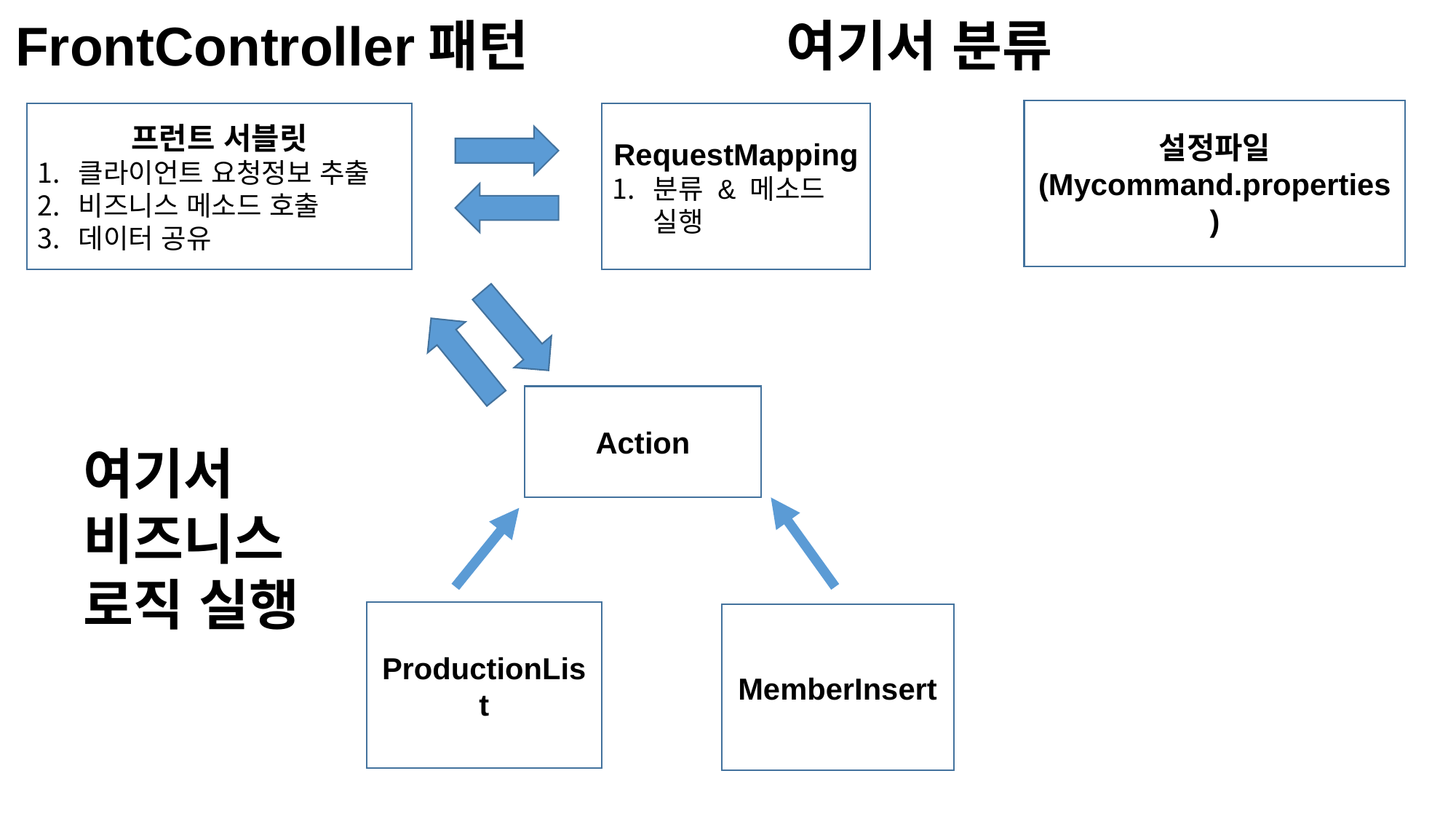

FrontController패턴
여기서 분류
설정파일
(Mycommand.properties)
프런트 서블릿
클라이언트 요청정보 추출
비즈니스 메소드 호출
데이터 공유
RequestMapping
분류 & 메소드 실행

Action
여기서
비즈니스
로직 실행
ProductionList
MemberInsert